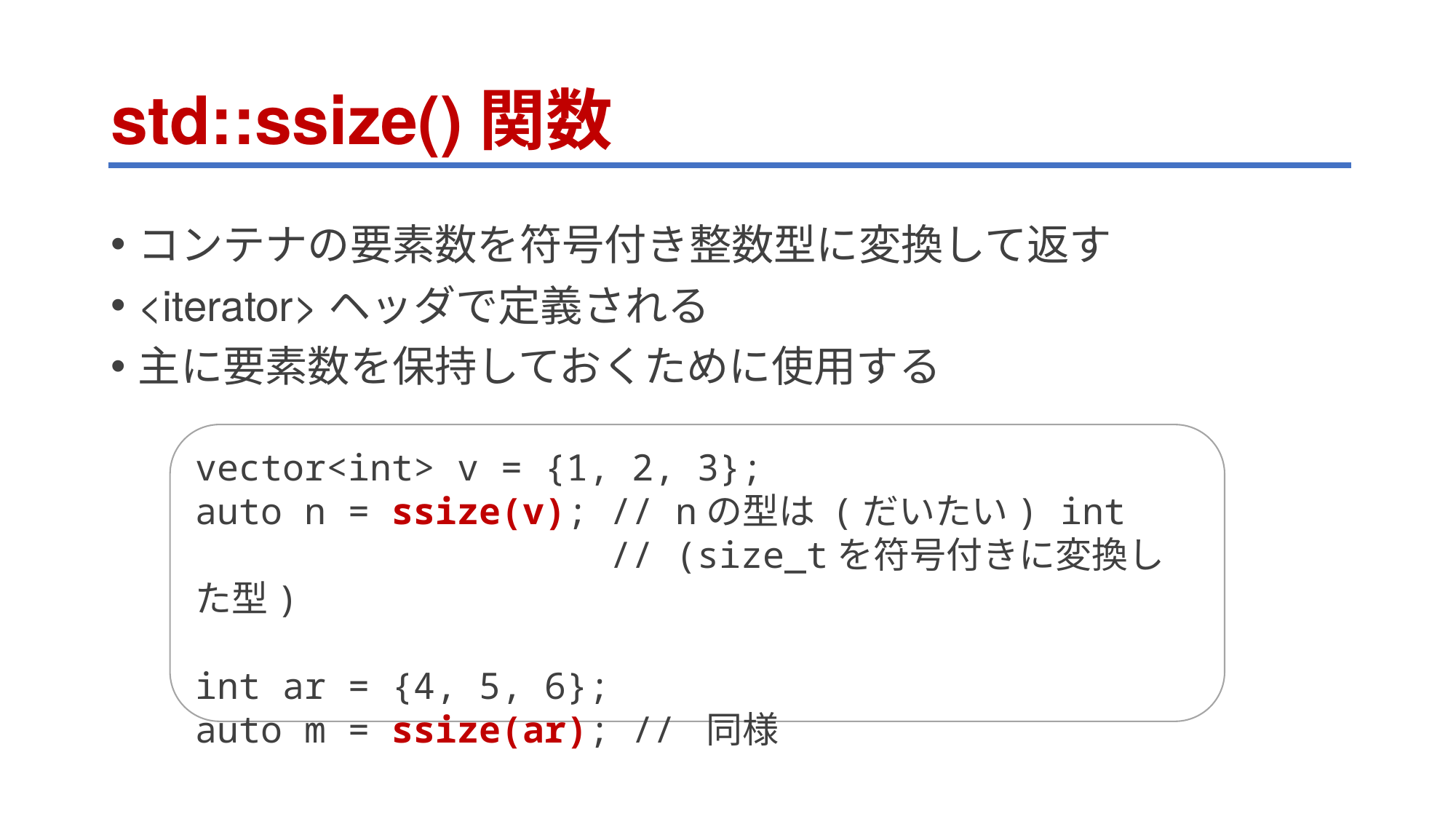

# std::ssize()関数
コンテナの要素数を符号付き整数型に変換して返す
<iterator>ヘッダで定義される
主に要素数を保持しておくために使用する
vector<int> v = {1, 2, 3};
auto n = ssize(v); // nの型は (だいたい) int
                   // (size_tを符号付きに変換した型)

int ar = {4, 5, 6};
auto m = ssize(ar); // 同様